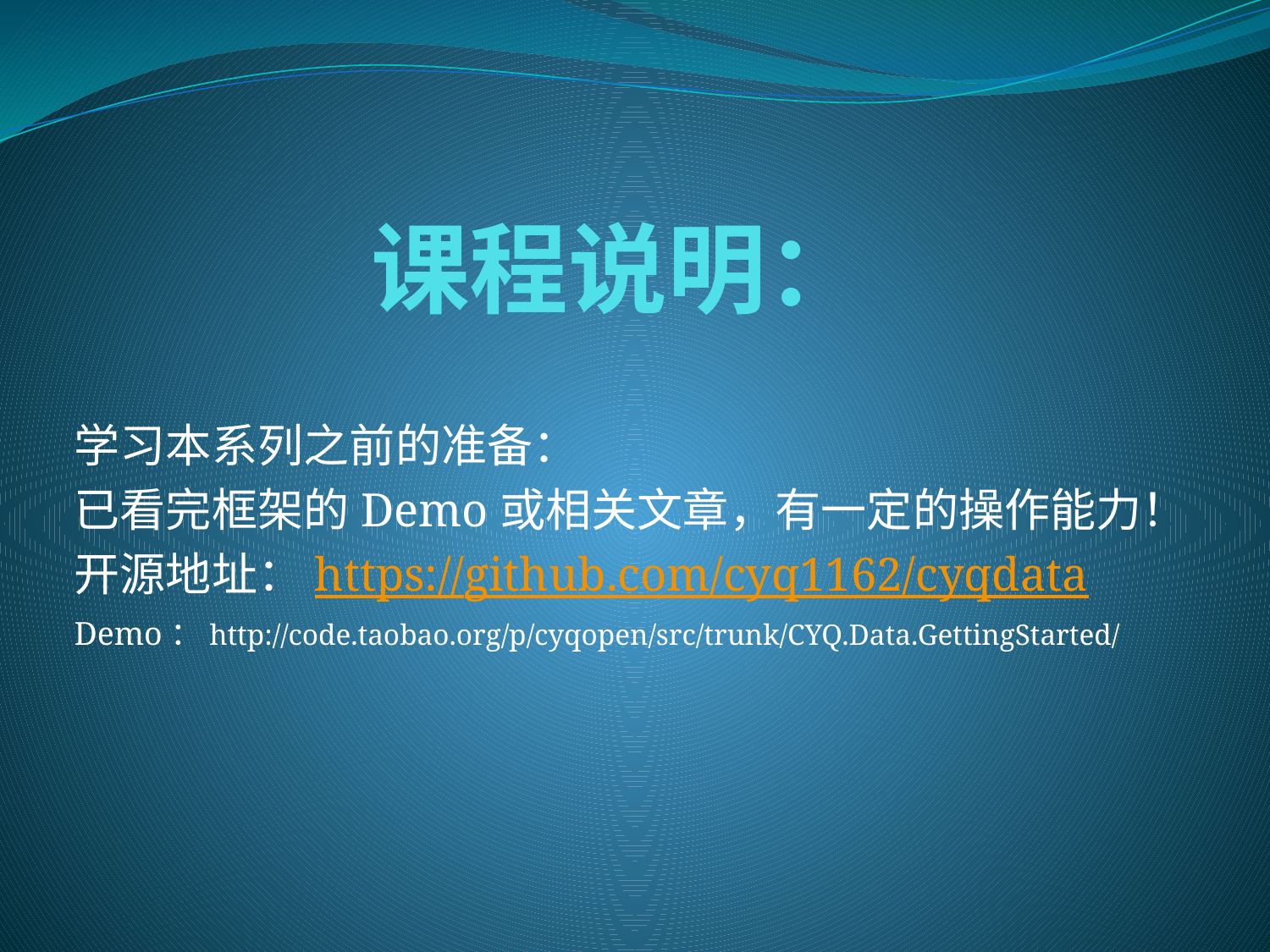

# 课程说明：

学习本系列之前的准备：
已看完框架的Demo或相关文章，有一定的操作能力！
开源地址：https://github.com/cyq1162/cyqdata
Demo：http://code.taobao.org/p/cyqopen/src/trunk/CYQ.Data.GettingStarted/